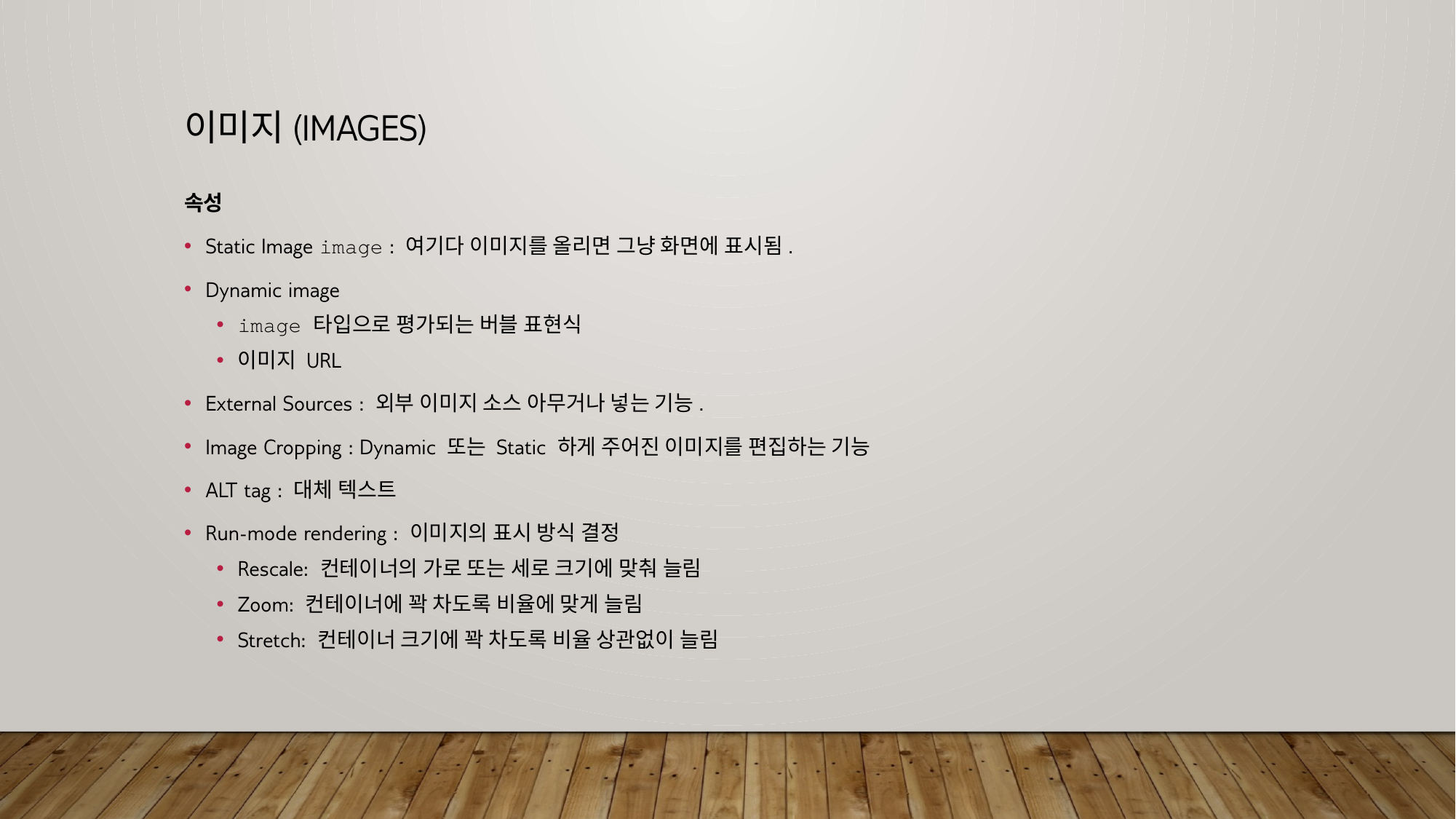

# 이미지(Images)
속성
Static Image image : 여기다 이미지를 올리면 그냥 화면에 표시됨.
Dynamic image
image 타입으로 평가되는 버블 표현식
이미지 URL
External Sources : 외부 이미지 소스 아무거나 넣는 기능.
Image Cropping : Dynamic 또는 Static 하게 주어진 이미지를 편집하는 기능
ALT tag : 대체 텍스트
Run-mode rendering : 이미지의 표시 방식 결정
Rescale: 컨테이너의 가로 또는 세로 크기에 맞춰 늘림
Zoom: 컨테이너에 꽉 차도록 비율에 맞게 늘림
Stretch: 컨테이너 크기에 꽉 차도록 비율 상관없이 늘림